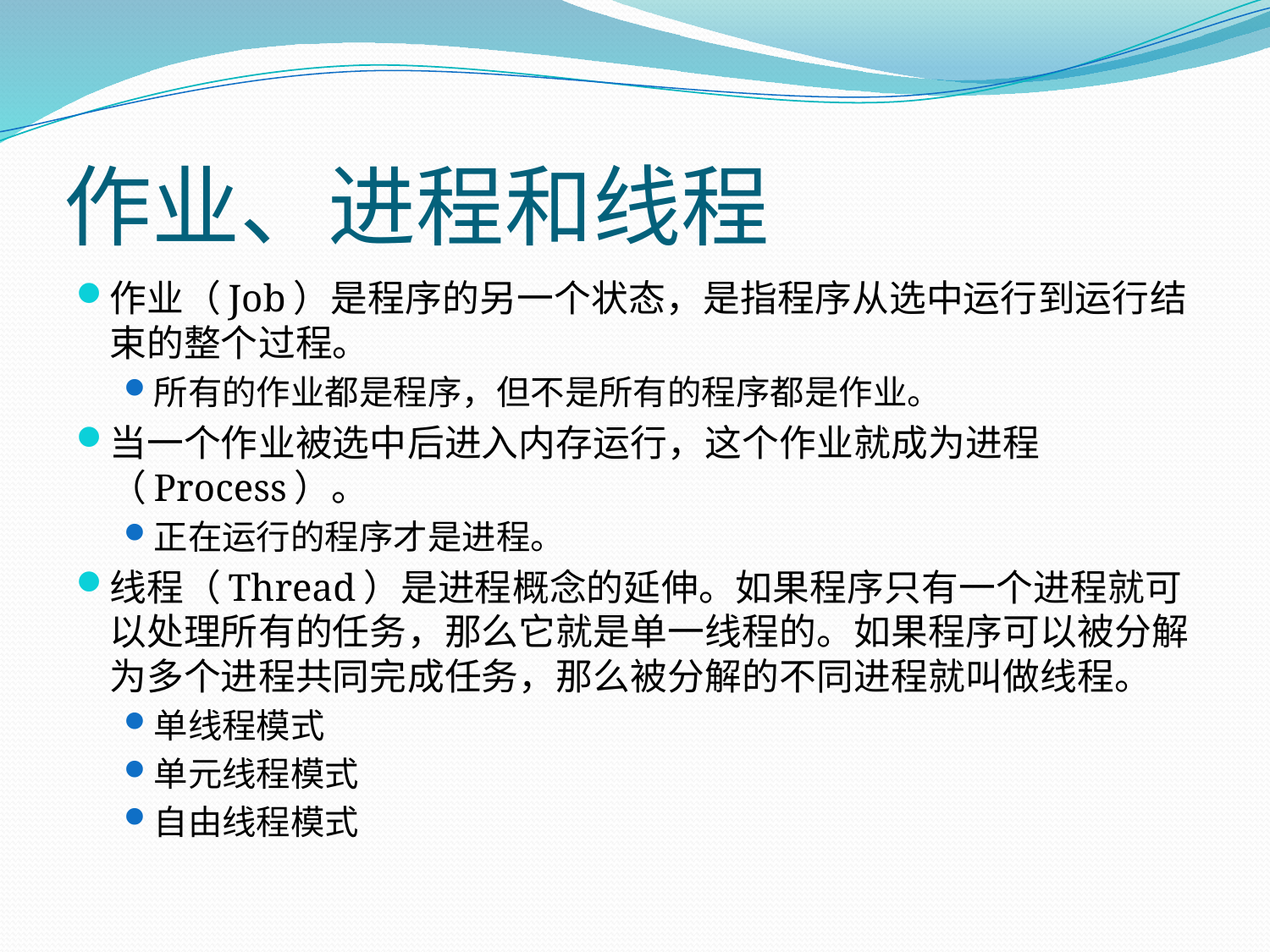

# 作业、进程和线程
作业（Job）是程序的另一个状态，是指程序从选中运行到运行结束的整个过程。
所有的作业都是程序，但不是所有的程序都是作业。
当一个作业被选中后进入内存运行，这个作业就成为进程（Process）。
正在运行的程序才是进程。
线程（Thread）是进程概念的延伸。如果程序只有一个进程就可以处理所有的任务，那么它就是单一线程的。如果程序可以被分解为多个进程共同完成任务，那么被分解的不同进程就叫做线程。
单线程模式
单元线程模式
自由线程模式